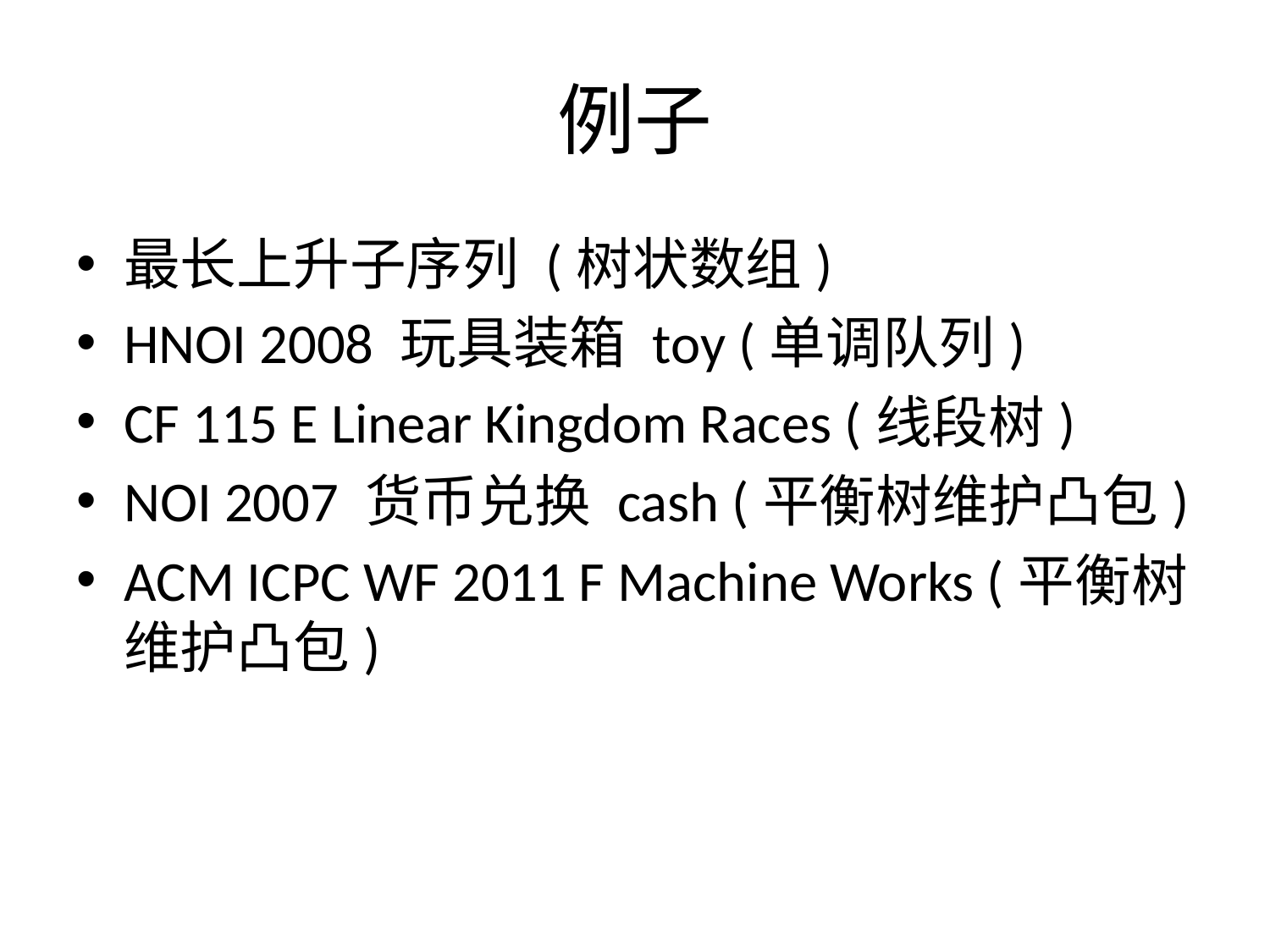

# 例子
最长上升子序列 (树状数组)
HNOI 2008 玩具装箱 toy (单调队列)
CF 115 E Linear Kingdom Races (线段树)
NOI 2007 货币兑换 cash (平衡树维护凸包)
ACM ICPC WF 2011 F Machine Works (平衡树维护凸包)